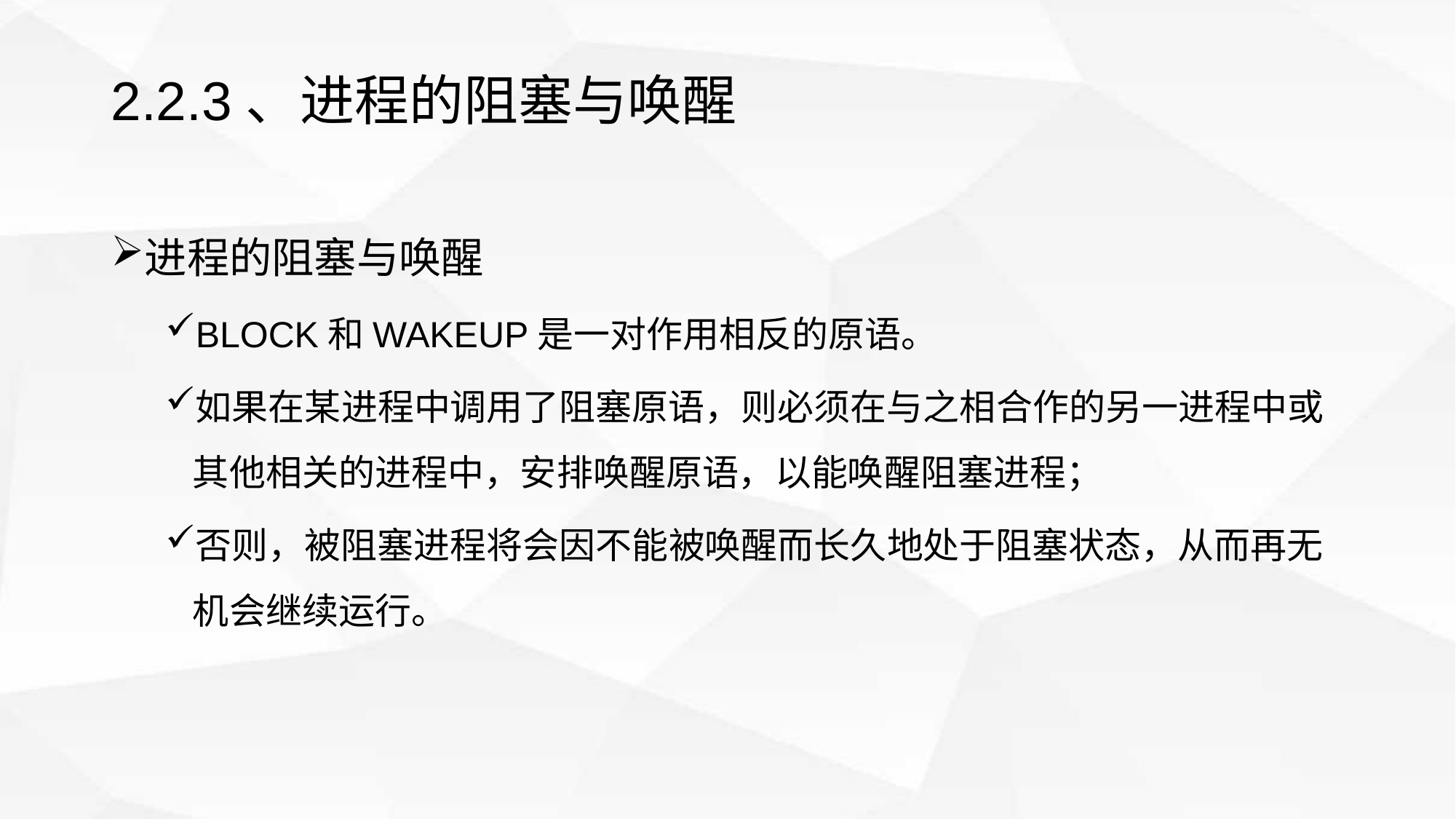

# 2.2.3、进程的阻塞与唤醒
进程的阻塞与唤醒
BLOCK和WAKEUP是一对作用相反的原语。
如果在某进程中调用了阻塞原语，则必须在与之相合作的另一进程中或其他相关的进程中，安排唤醒原语，以能唤醒阻塞进程；
否则，被阻塞进程将会因不能被唤醒而长久地处于阻塞状态，从而再无机会继续运行。